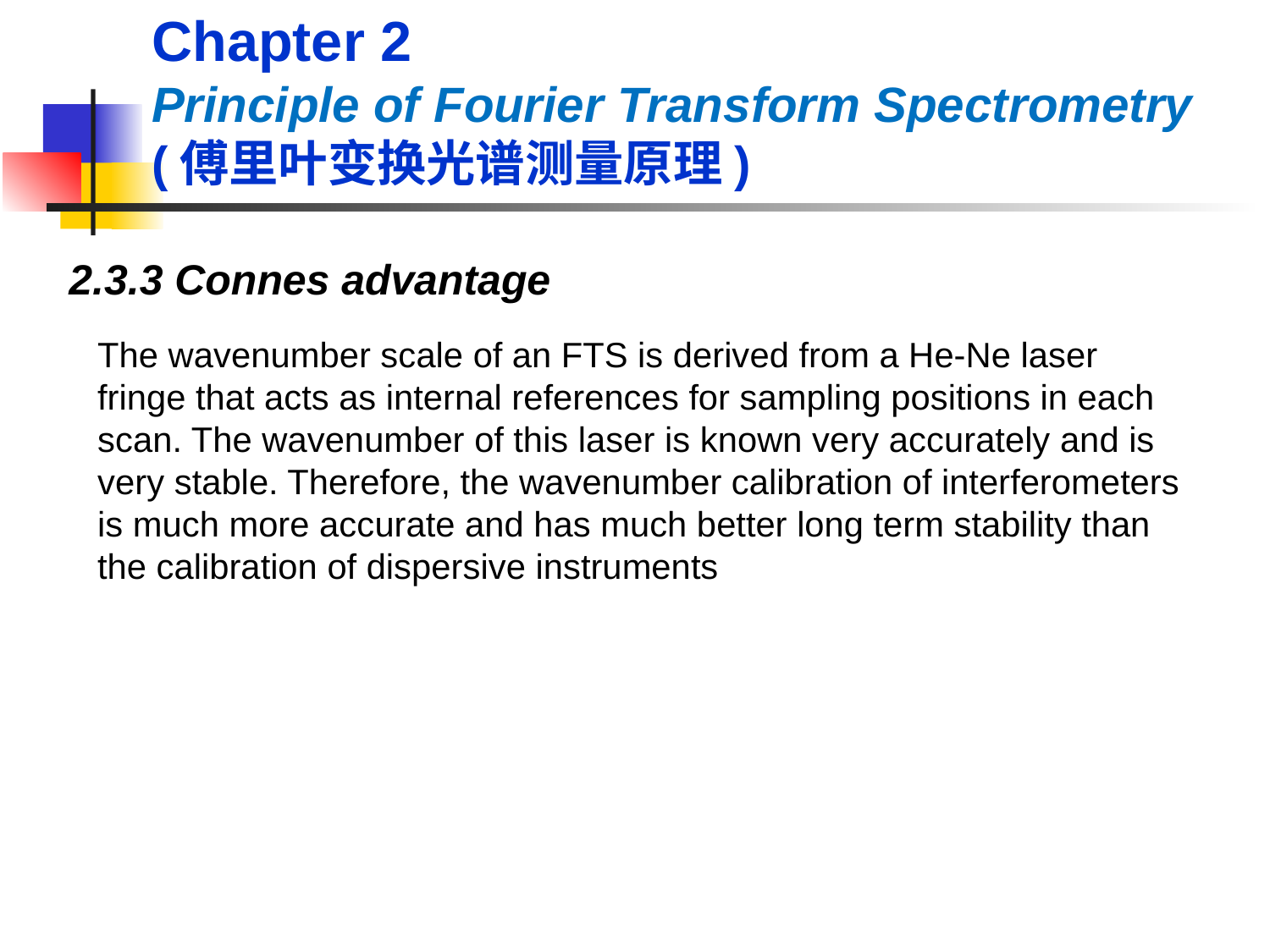

Chapter 2
Principle of Fourier Transform Spectrometry (傅里叶变换光谱测量原理)

2.3.3 Connes advantage
The wavenumber scale of an FTS is derived from a He-Ne laser fringe that acts as internal references for sampling positions in each scan. The wavenumber of this laser is known very accurately and is very stable. Therefore, the wavenumber calibration of interferometers is much more accurate and has much better long term stability than the calibration of dispersive instruments
29